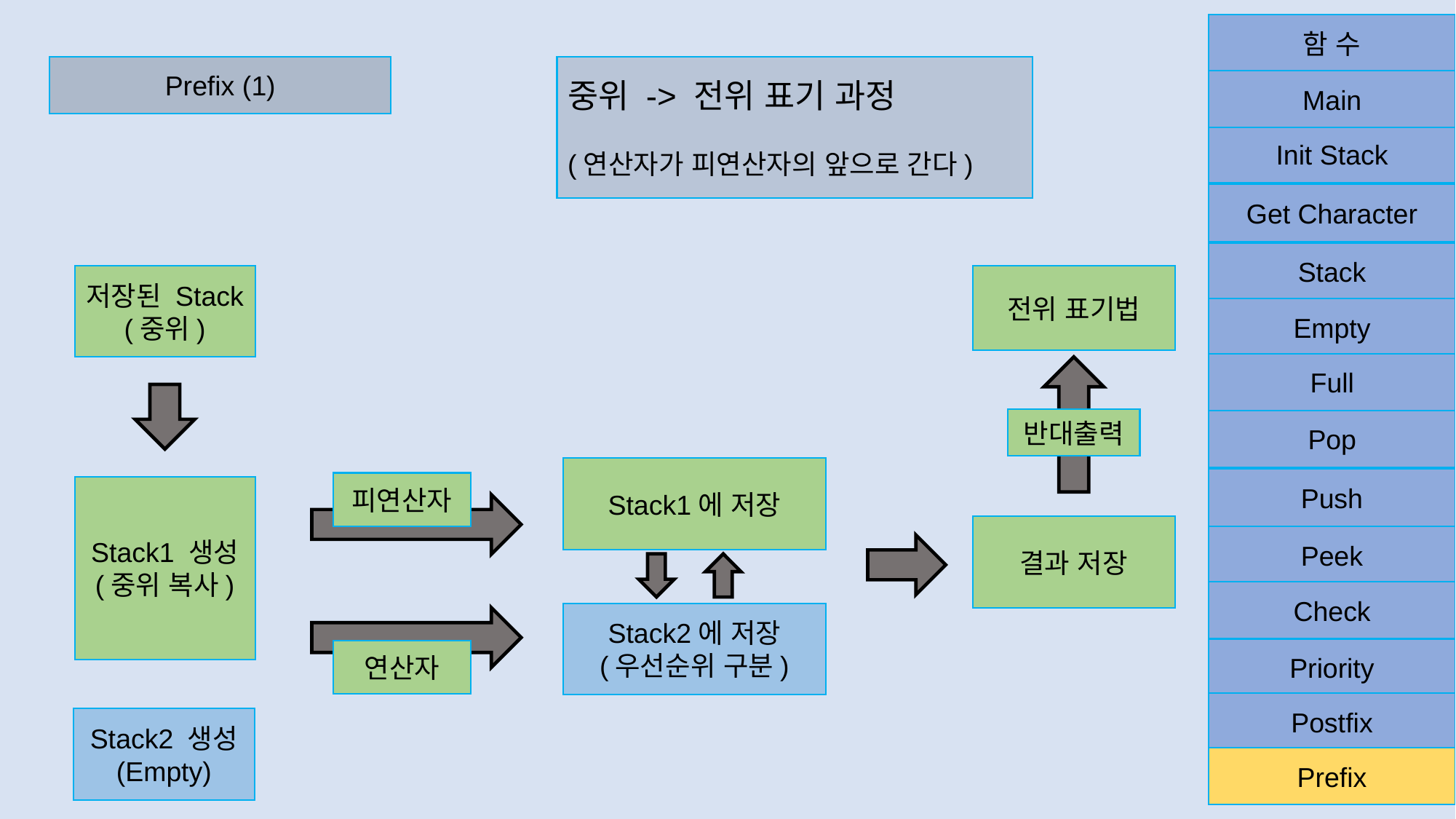

함 수
중위 -> 전위 표기 과정

(연산자가 피연산자의 앞으로 간다)
Prefix (1)
Main
Init Stack
Get Character
Stack
저장된 Stack
(중위)
전위 표기법
Empty
Full

반대출력
Pop

Stack1에 저장
Push
피연산자
Stack1 생성
(중위 복사)
결과 저장

Peek

Check
Stack2에 저장
(우선순위 구분)
Priority
연산자
Postfix
Stack2 생성
(Empty)
Prefix